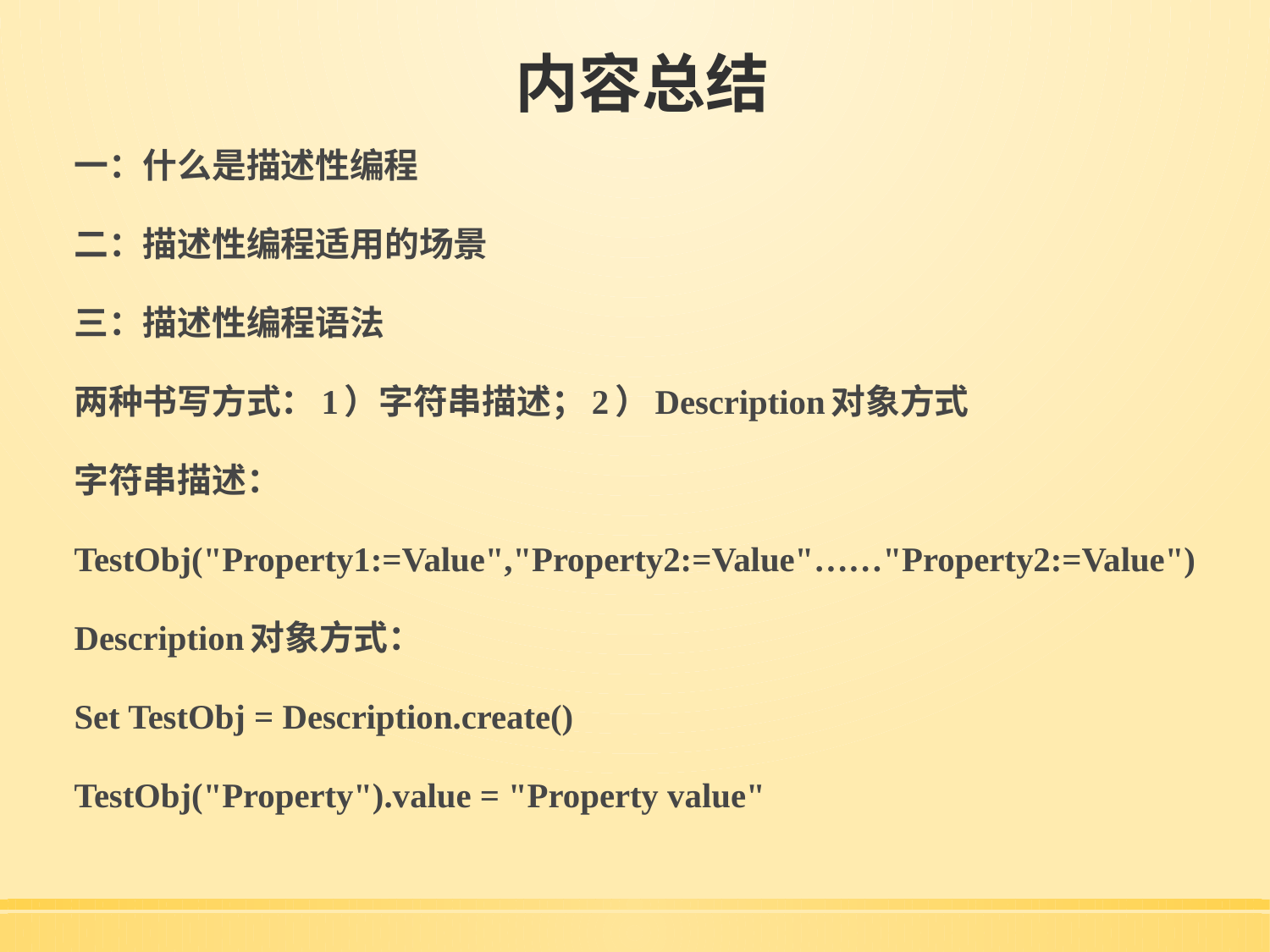

# 内容总结
一：什么是描述性编程
二：描述性编程适用的场景
三：描述性编程语法
	两种书写方式：1）字符串描述；2）Description对象方式
	字符串描述：
	TestObj("Property1:=Value","Property2:=Value"……"Property2:=Value")
	Description对象方式：
	Set TestObj = Description.create()
	TestObj("Property").value = "Property value"